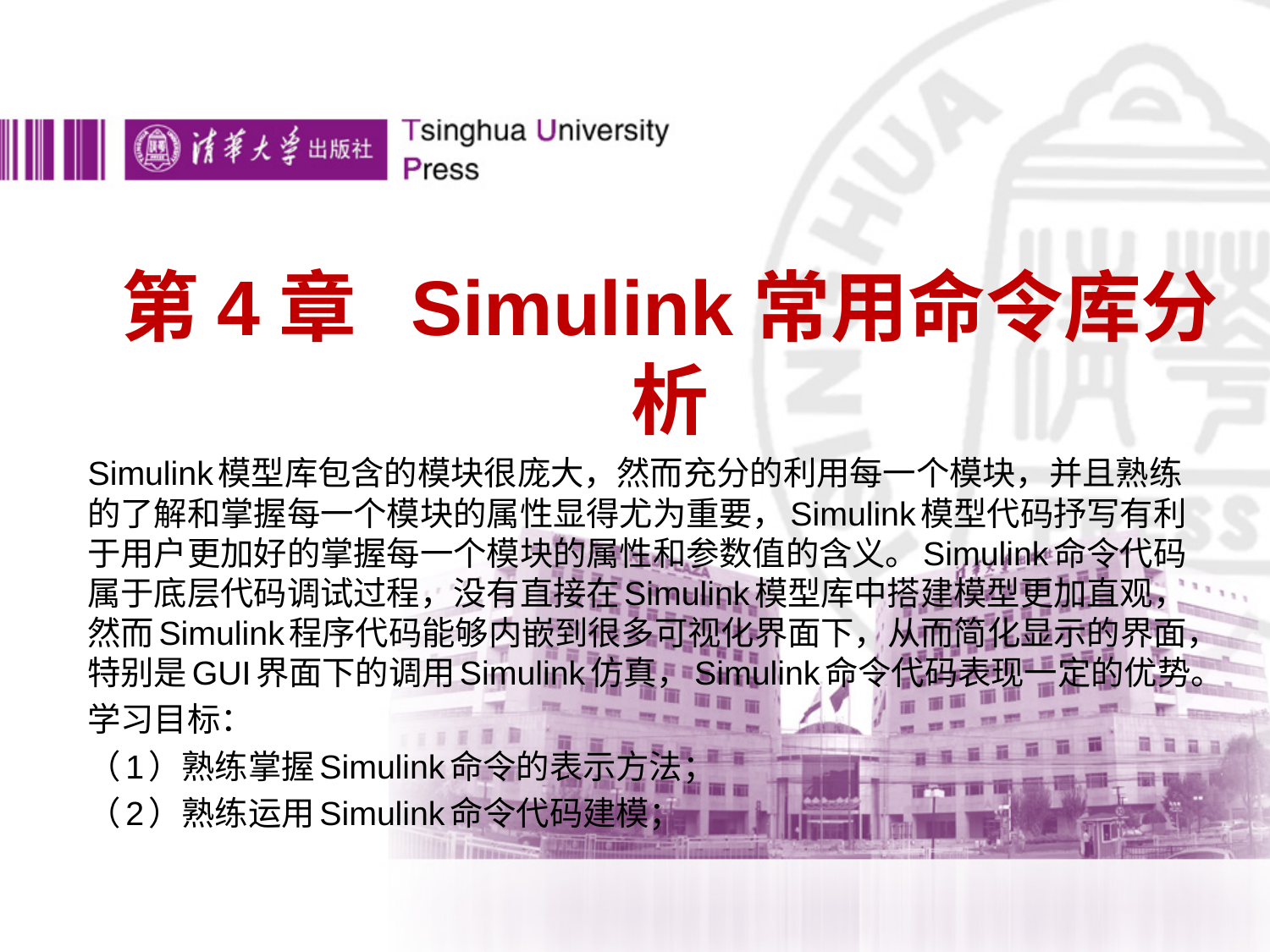

# 第4章  Simulink常用命令库分析
Simulink模型库包含的模块很庞大，然而充分的利用每一个模块，并且熟练的了解和掌握每一个模块的属性显得尤为重要，Simulink模型代码抒写有利于用户更加好的掌握每一个模块的属性和参数值的含义。Simulink命令代码属于底层代码调试过程，没有直接在Simulink模型库中搭建模型更加直观，然而Simulink程序代码能够内嵌到很多可视化界面下，从而简化显示的界面，特别是GUI界面下的调用Simulink仿真，Simulink命令代码表现一定的优势。
学习目标：
（1）熟练掌握Simulink命令的表示方法；
（2）熟练运用Simulink命令代码建模；